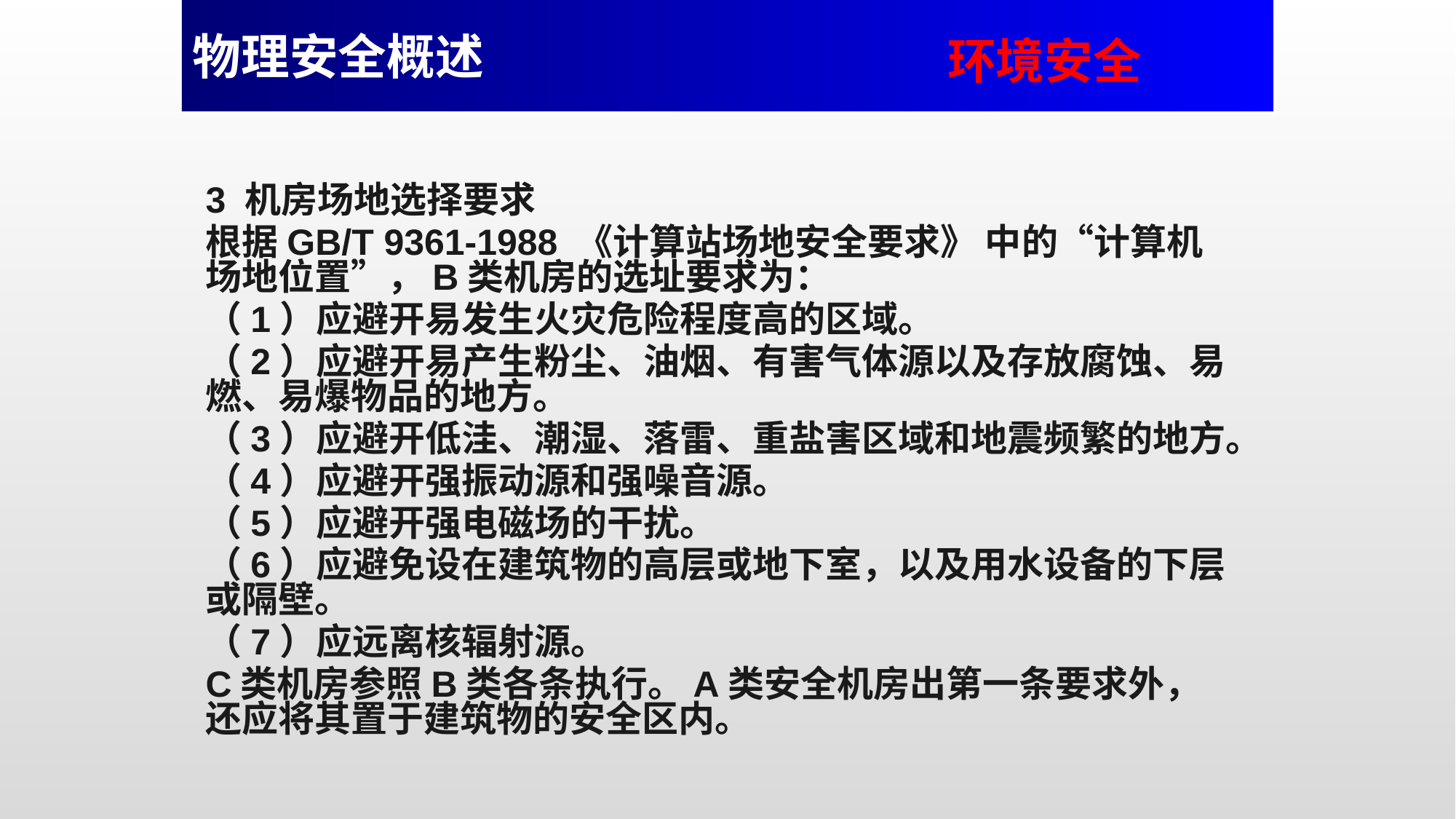

物理安全概述
环境安全
3 机房场地选择要求
根据GB/T 9361-1988 《计算站场地安全要求》 中的“计算机场地位置”，B类机房的选址要求为：
（1）应避开易发生火灾危险程度高的区域。
（2）应避开易产生粉尘、油烟、有害气体源以及存放腐蚀、易燃、易爆物品的地方。
（3）应避开低洼、潮湿、落雷、重盐害区域和地震频繁的地方。
（4）应避开强振动源和强噪音源。
（5）应避开强电磁场的干扰。
（6）应避免设在建筑物的高层或地下室，以及用水设备的下层或隔壁。
（7）应远离核辐射源。
C类机房参照B类各条执行。A类安全机房出第一条要求外，还应将其置于建筑物的安全区内。